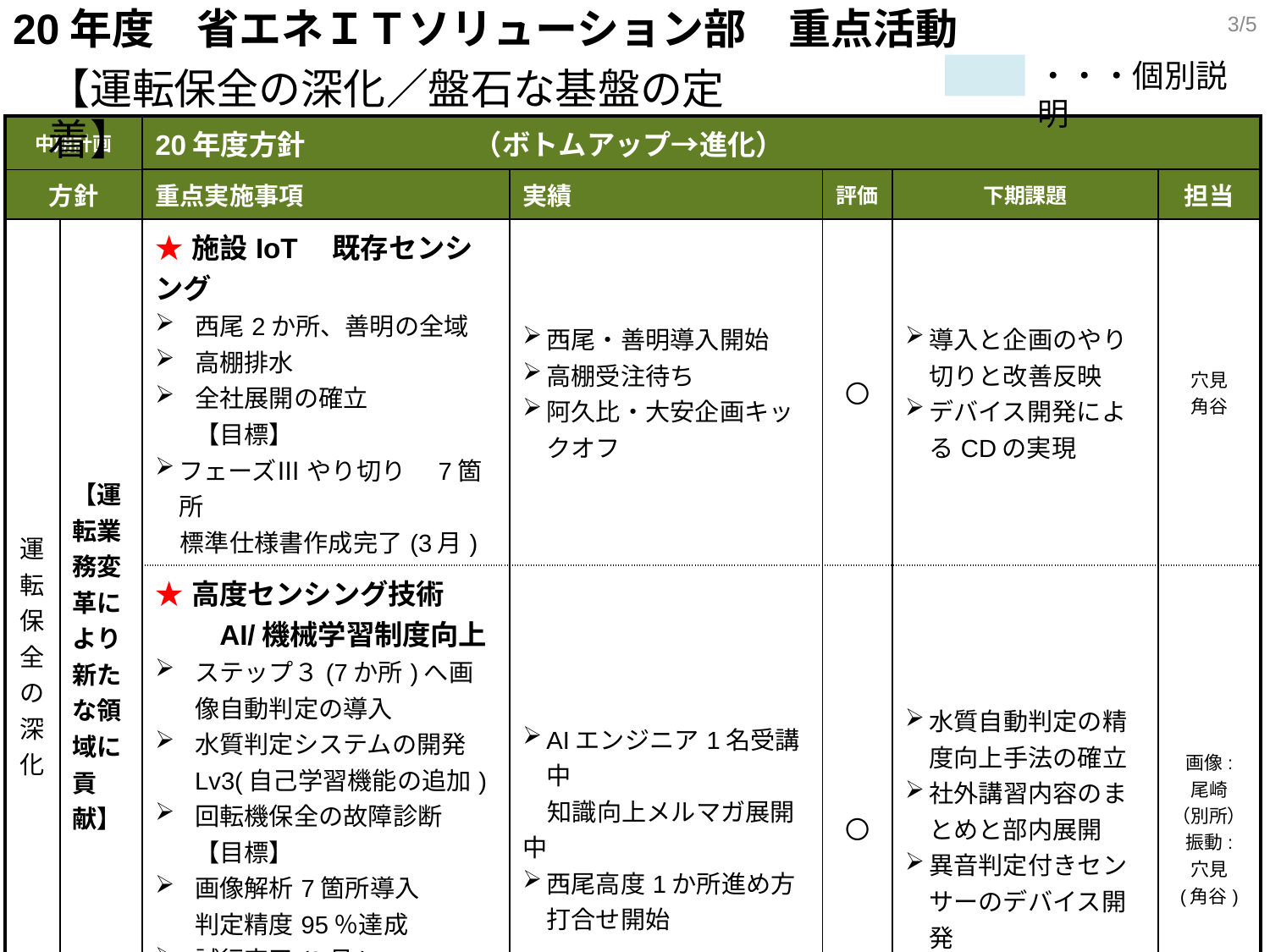

3/5
20年度　省エネＩＴソリューション部　重点活動
・・・個別説明

【運転保全の深化／盤石な基盤の定着】
| 中期計画 |  | 20年度方針　　　　　　（ボトムアップ→進化） |  |  |  |  |
| --- | --- | --- | --- | --- | --- | --- |
| 方針 |  | 重点実施事項 | 実績 | 評価 | 下期課題 | 担当 |
| 運転保全の深化 | 【運転業務変革により新たな領域に貢献】 | ★施設IoT　既存センシング 西尾2か所、善明の全域 高棚排水 全社展開の確立 【目標】 フェーズⅢ やり切り　7箇所　 　標準仕様書作成完了(3月) | 西尾・善明導入開始 高棚受注待ち 阿久比・大安企画キックオフ | 〇 | 導入と企画のやり切りと改善反映 デバイス開発によるCDの実現 | 穴見 角谷 |
|  |  | ★高度センシング技術 　　AI/機械学習制度向上 ステップ３(7か所)へ画像自動判定の導入 水質判定システムの開発 Lv3(自己学習機能の追加) 回転機保全の故障診断 【目標】 画像解析7箇所導入 判定精度95％達成 試行完了(3月) 異音判定機能付きセンサーの開発 Step1(傾向管理)試行完了(3月) | AIエンジニア1名受講中 　知識向上メルマガ展開中 西尾高度1か所進め方打合せ開始 | 〇 | 水質自動判定の精度向上手法の確立 社外講習内容のまとめと部内展開 異音判定付きセンサーのデバイス開発 | 画像: 尾崎 （別所） 振動: 穴見 (角谷) |